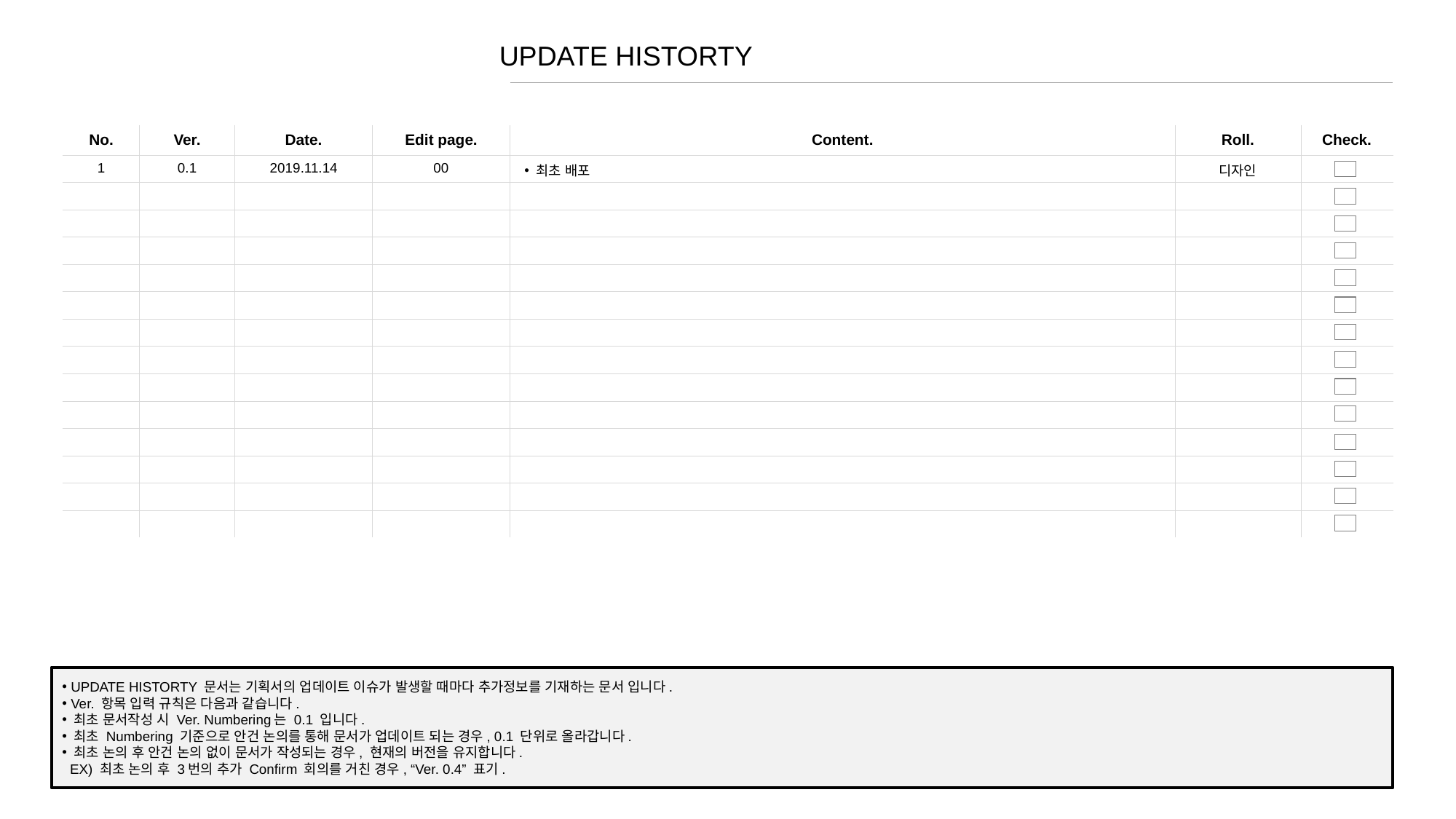

UPDATE HISTORTY
| No. | Ver. | Date. | Edit page. | Content. | Roll. | Check. |
| --- | --- | --- | --- | --- | --- | --- |
| 1 | 0.1 | 2019.11.14 | 00 | 최초 배포 | 디자인 |  |
|  |  |  |  |  |  |  |
|  |  |  |  |  |  |  |
|  |  |  |  |  |  |  |
|  |  |  |  |  |  |  |
|  |  |  |  |  |  |  |
|  |  |  |  |  |  |  |
|  |  |  |  |  |  |  |
|  |  |  |  |  |  |  |
|  |  |  |  |  |  |  |
|  |  |  |  |  |  |  |
|  |  |  |  |  |  |  |
|  |  |  |  |  |  |  |
|  |  |  |  |  |  |  |

 UPDATE HISTORTY 문서는 기획서의 업데이트 이슈가 발생할 때마다 추가정보를 기재하는 문서 입니다.
 Ver. 항목 입력 규칙은 다음과 같습니다.
 최초 문서작성 시 Ver. Numbering는 0.1 입니다.
 최초 Numbering 기준으로 안건 논의를 통해 문서가 업데이트 되는 경우, 0.1 단위로 올라갑니다.
 최초 논의 후 안건 논의 없이 문서가 작성되는 경우, 현재의 버전을 유지합니다.
  EX) 최초 논의 후 3번의 추가 Confirm 회의를 거친 경우, “Ver. 0.4” 표기.